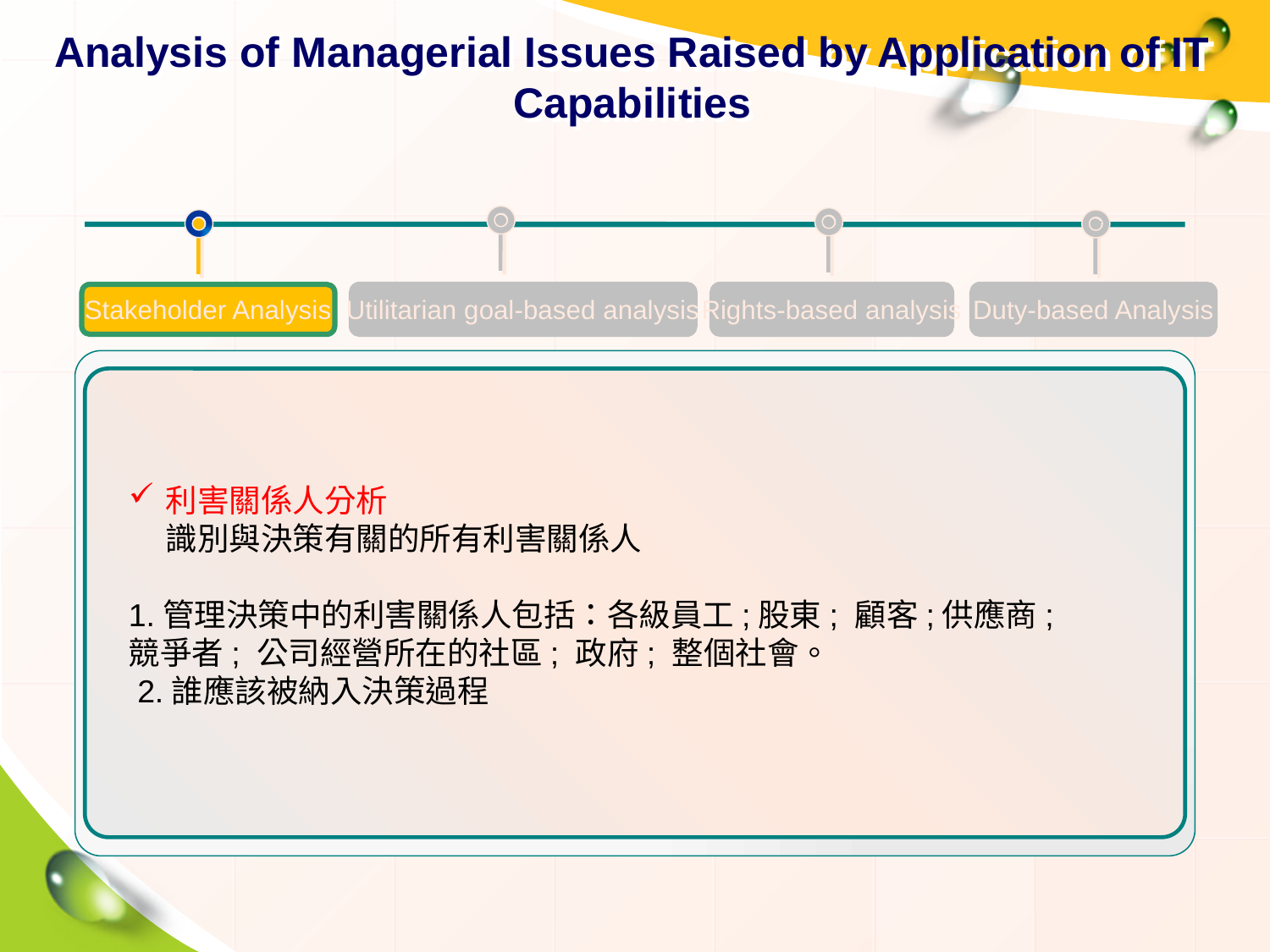

# Analysis of Managerial Issues Raised by Application of IT Capabilities

Stakeholder Analysis
Utilitarian goal-based analysis
Rights-based analysis
Duty-based Analysis

利害關係人分析
識別與決策有關的所有利害關係人

1.管理決策中的利害關係人包括：各級員工;股東; 顧客;供應商;競爭者; 公司經營所在的社區; 政府; 整個社會。
 2.誰應該被納入決策過程